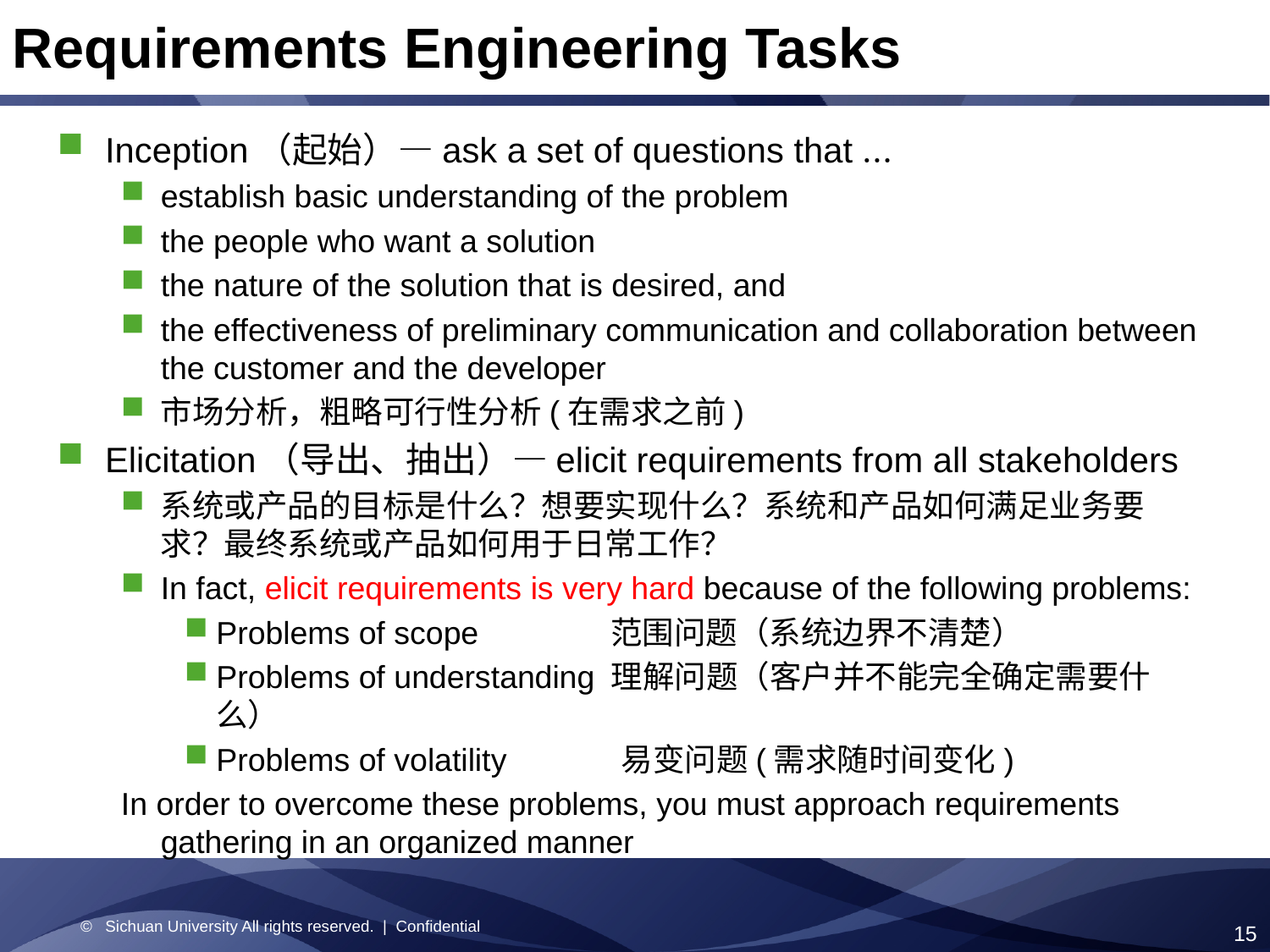

Requirements Engineering Tasks
Inception（起始）—ask a set of questions that …
establish basic understanding of the problem
the people who want a solution
the nature of the solution that is desired, and
the effectiveness of preliminary communication and collaboration between the customer and the developer
市场分析，粗略可行性分析(在需求之前)
Elicitation（导出、抽出）—elicit requirements from all stakeholders
系统或产品的目标是什么？想要实现什么？系统和产品如何满足业务要求？最终系统或产品如何用于日常工作？
In fact, elicit requirements is very hard because of the following problems:
Problems of scope              范围问题（系统边界不清楚）
Problems of understanding 理解问题（客户并不能完全确定需要什么）
Problems of volatility            易变问题(需求随时间变化)
In order to overcome these problems, you must approach requirements gathering in an organized manner

©   Sichuan University All rights reserved.  |  Confidential
15